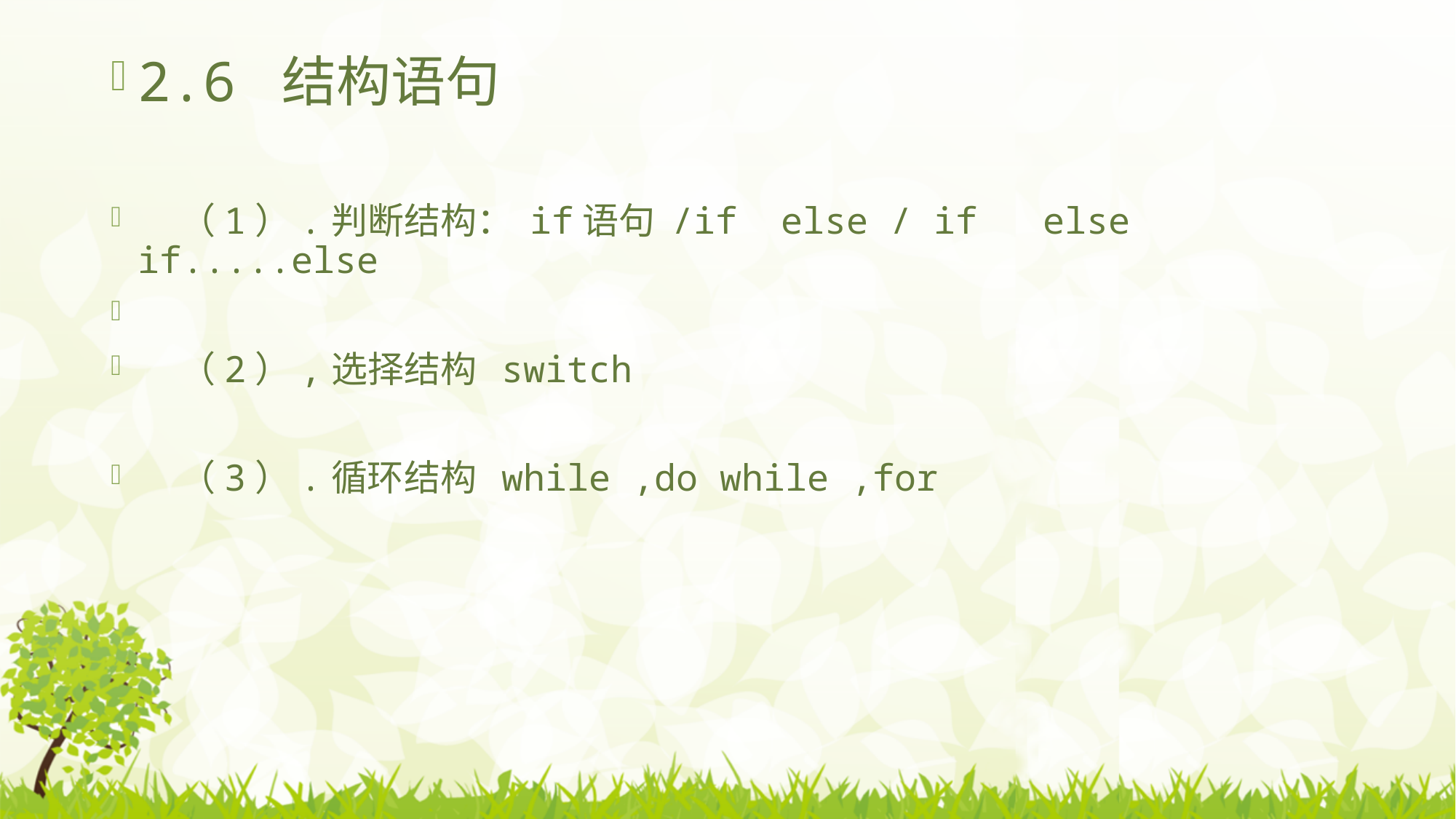

2.6 结构语句

    （1）.判断结构： if语句 /if  else / if   else if.....else

    （2）,选择结构  switch

    （3）.循环结构  while ,do while ,for